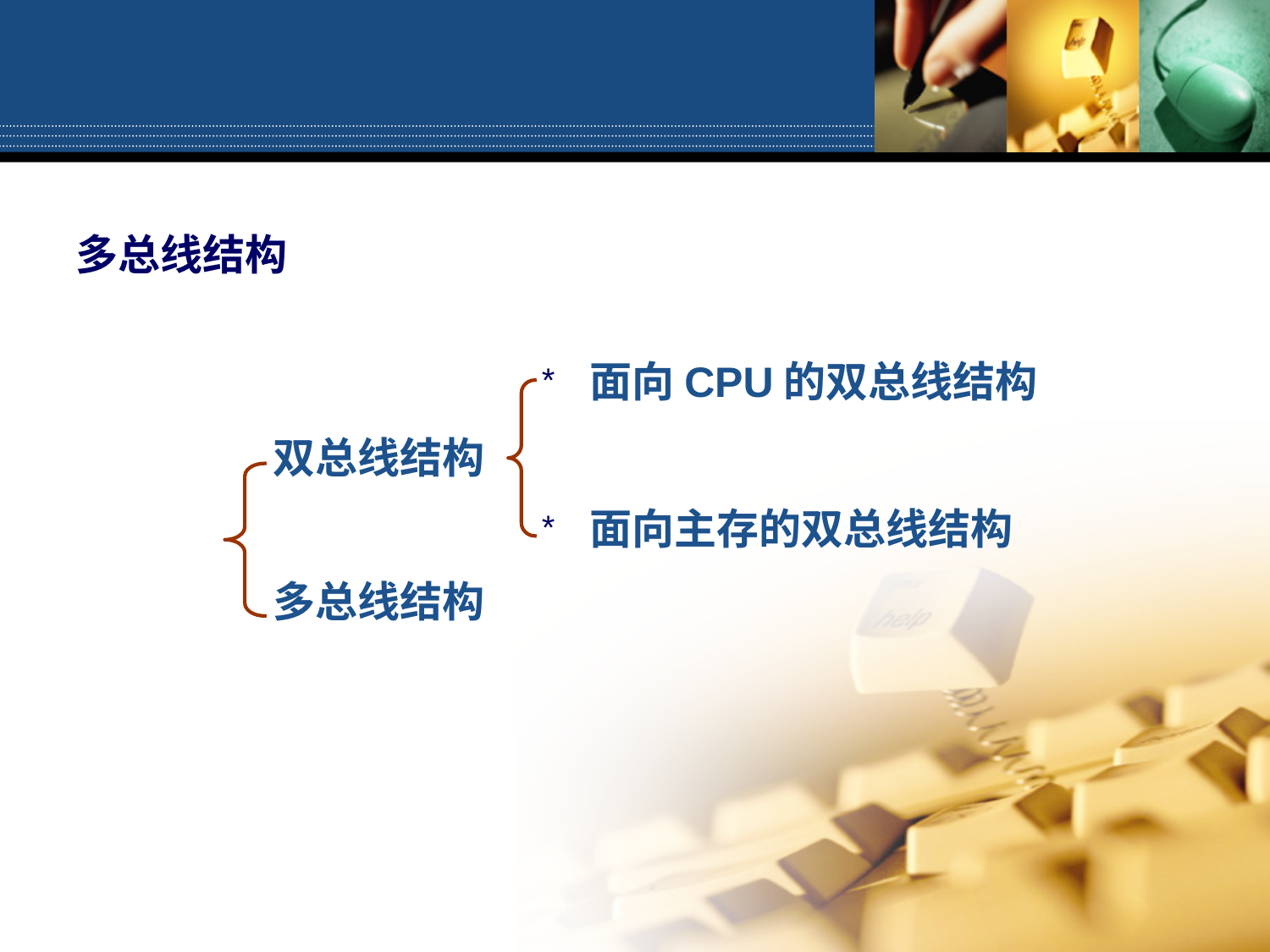

多总线结构
面向CPU的双总线结构

面向主存的双总线结构

双总线结构

多总线结构